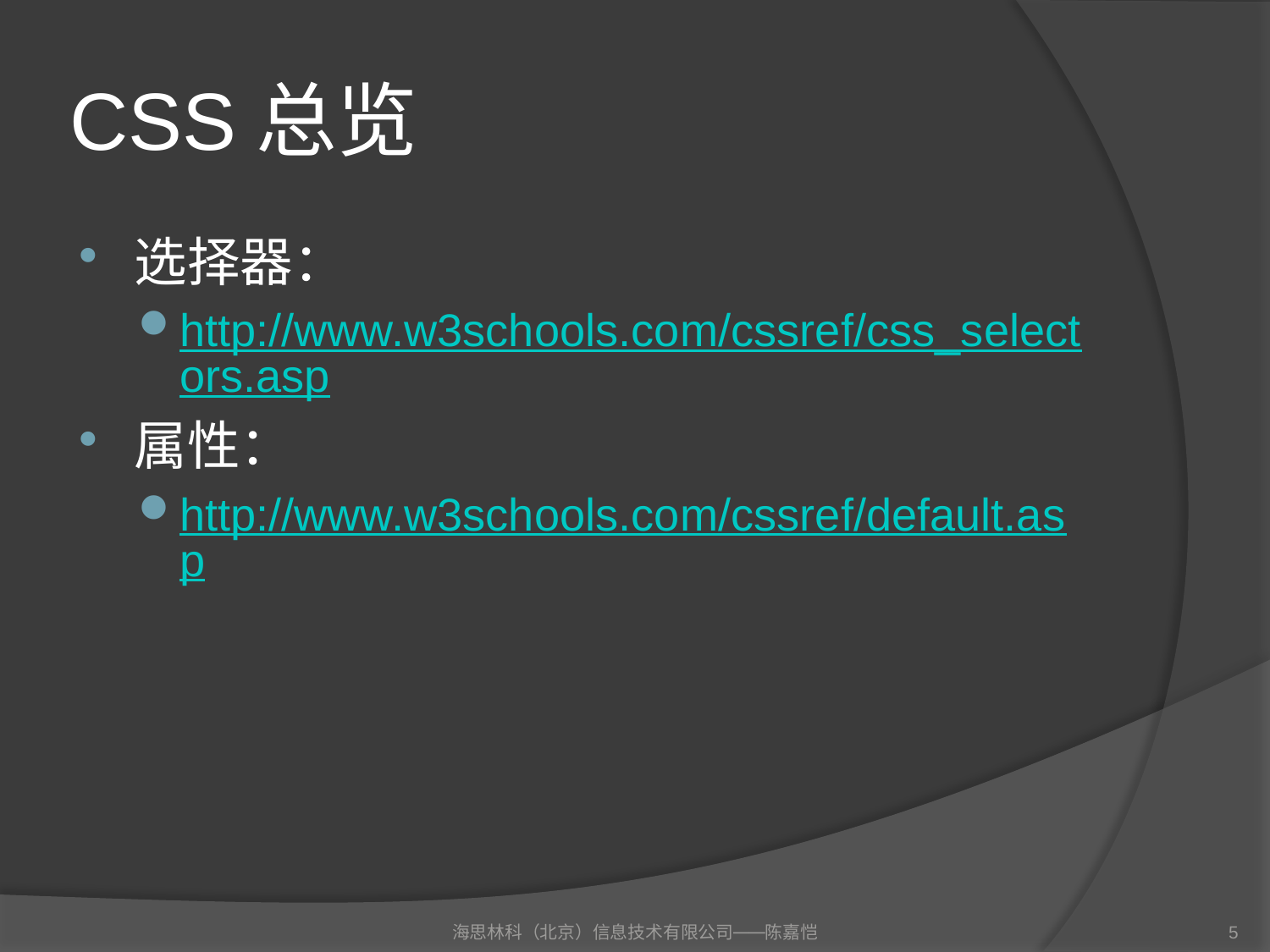

# CSS总览
选择器：
http://www.w3schools.com/cssref/css_selectors.asp
属性：
http://www.w3schools.com/cssref/default.asp

海思林科（北京）信息技术有限公司——陈嘉恺
5